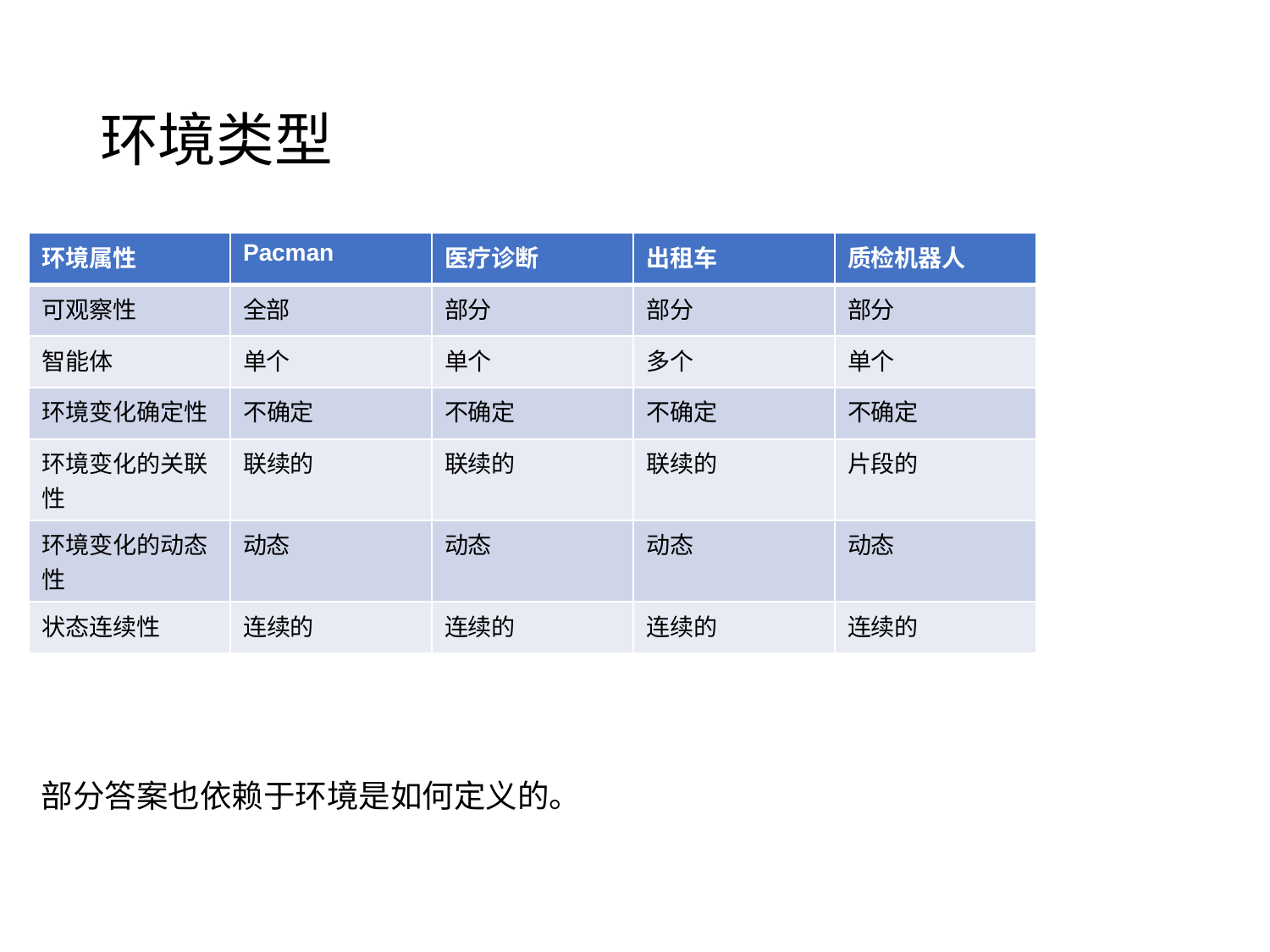

# 环境类型
| 环境属性 | Pacman | 医疗诊断 | 出租车 | 质检机器人 |
| --- | --- | --- | --- | --- |
| 可观察性 | 全部 | 部分 | 部分 | 部分 |
| 智能体 | 单个 | 单个 | 多个 | 单个 |
| 环境变化确定性 | 不确定 | 不确定 | 不确定 | 不确定 |
| 环境变化的关联性 | 联续的 | 联续的 | 联续的 | 片段的 |
| 环境变化的动态性 | 动态 | 动态 | 动态 | 动态 |
| 状态连续性 | 连续的 | 连续的 | 连续的 | 连续的 |
部分答案也依赖于环境是如何定义的。